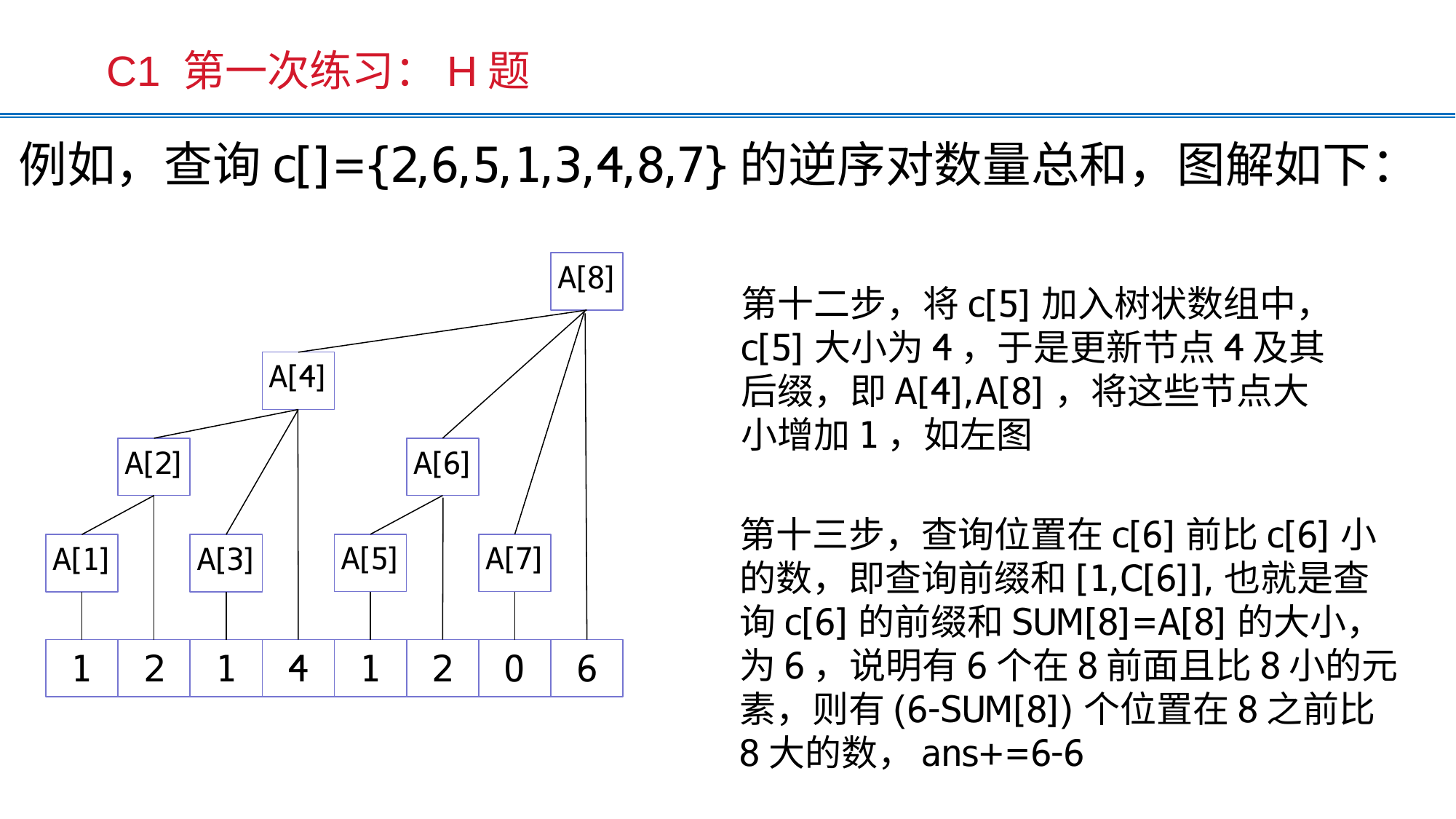

C1 第一次练习：H题

例如，查询c[]={2,6,5,1,3,4,8,7}的逆序对数量总和，图解如下：
A[8]
第十二步，将c[5]加入树状数组中，c[5]大小为4，于是更新节点4及其后缀，即A[4],A[8]，将这些节点大小增加1，如左图
A[4]
A[2]
A[6]
第十三步，查询位置在c[6]前比c[6]小的数，即查询前缀和[1,C[6]],也就是查询c[6]的前缀和SUM[8]=A[8]的大小，为6，说明有6个在8前面且比8小的元素，则有(6-SUM[8])个位置在8之前比8大的数，ans+=6-6
A[5]
A[7]
A[1]
A[3]
1
2
1
4
1
2
0
6